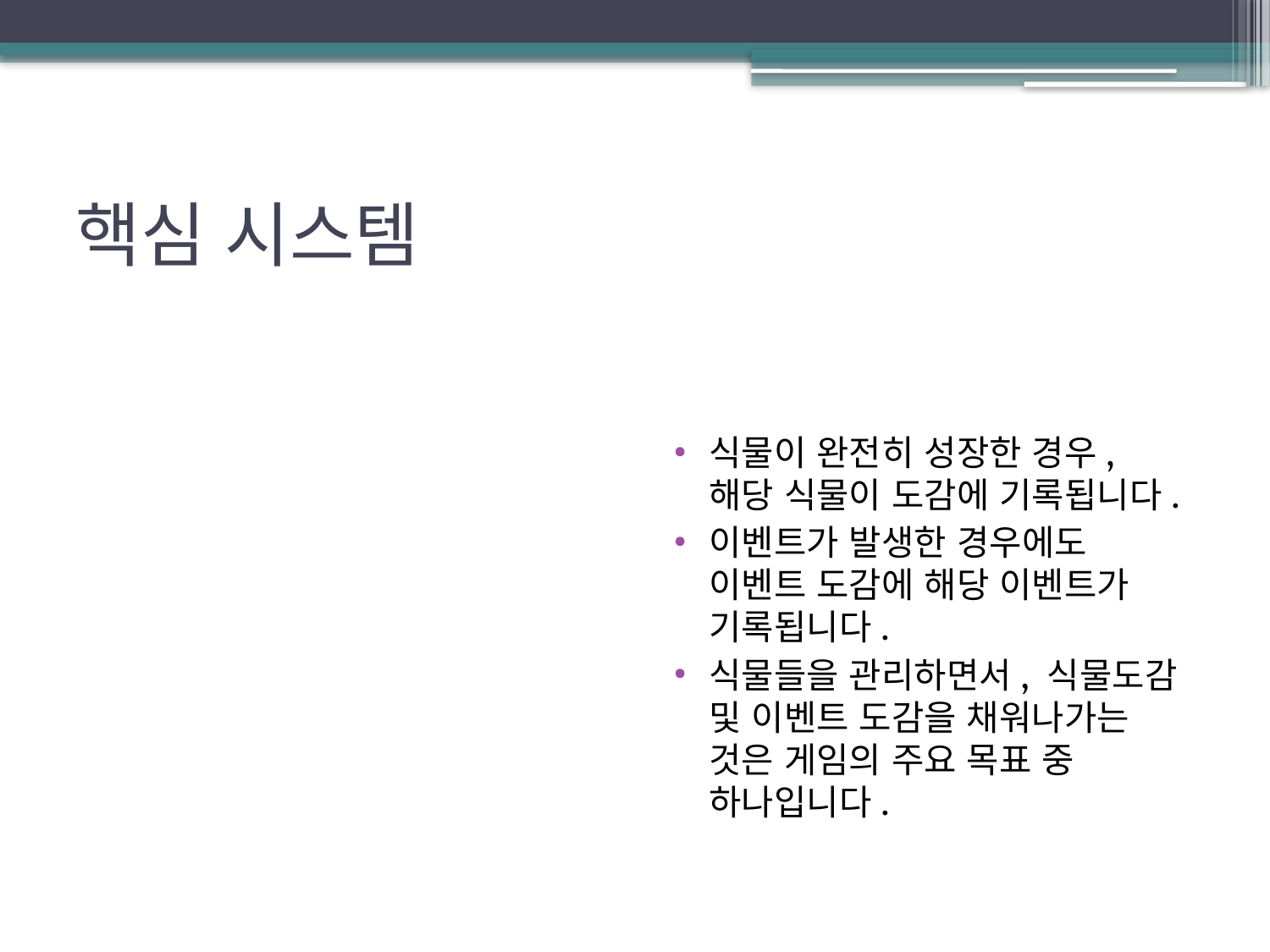

# 핵심 시스템

식물이 완전히 성장한 경우, 해당 식물이 도감에 기록됩니다.
이벤트가 발생한 경우에도 이벤트 도감에 해당 이벤트가 기록됩니다.
식물들을 관리하면서, 식물도감 및 이벤트 도감을 채워나가는 것은 게임의 주요 목표 중 하나입니다.